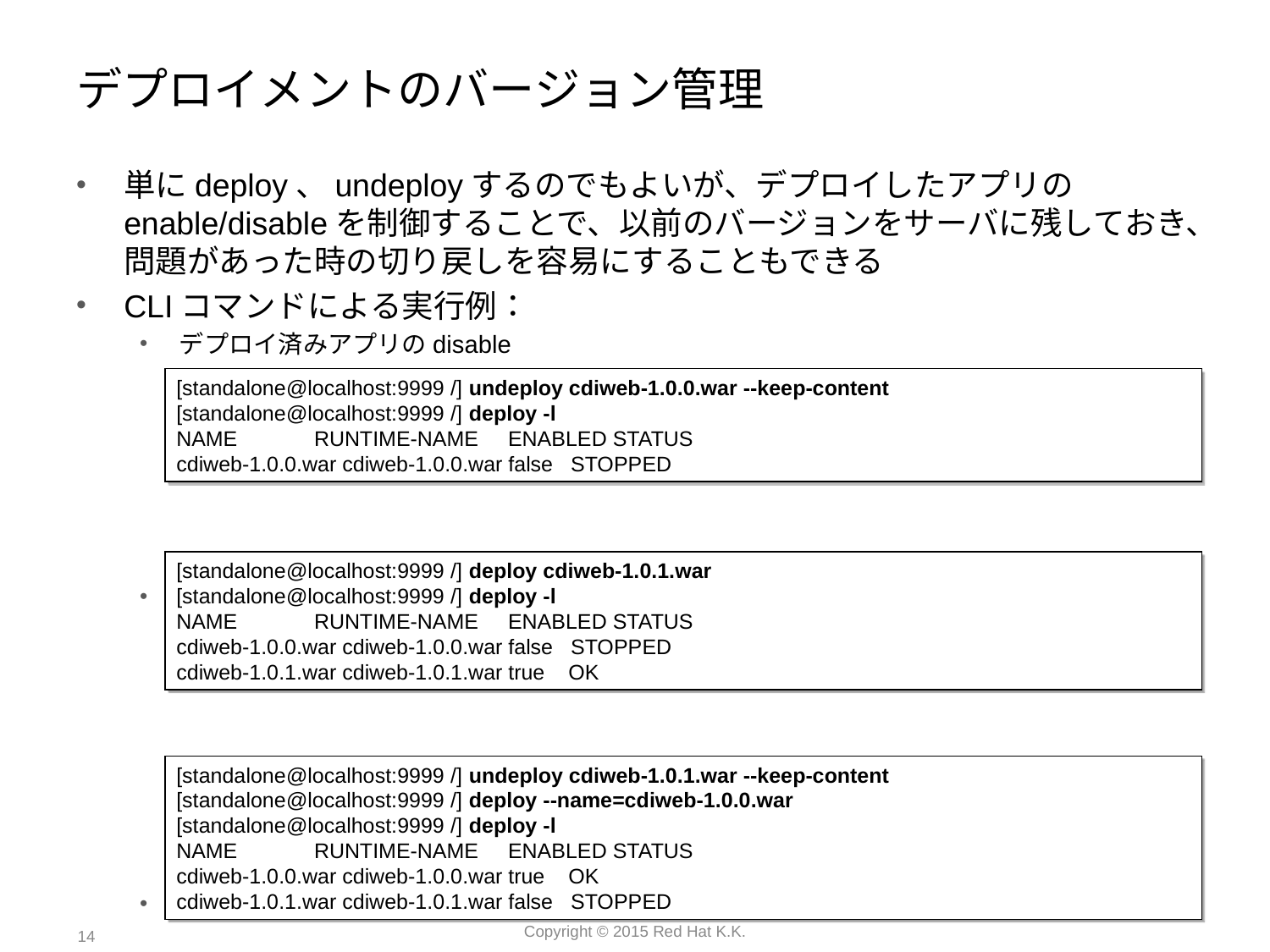

# デプロイメントのバージョン管理
単にdeploy、undeployするのでもよいが、デプロイしたアプリのenable/disableを制御することで、以前のバージョンをサーバに残しておき、問題があった時の切り戻しを容易にすることもできる
CLIコマンドによる実行例：
デプロイ済みアプリのdisable

新バージョンのアプリをデプロイ

旧バージョンに切り戻し（新バージョン=disable、旧バージョン=enable）
[standalone@localhost:9999 /] undeploy cdiweb-1.0.0.war --keep-content
[standalone@localhost:9999 /] deploy -l
NAME             RUNTIME-NAME     ENABLED STATUS
cdiweb-1.0.0.war cdiweb-1.0.0.war false   STOPPED
[standalone@localhost:9999 /] deploy cdiweb-1.0.1.war
[standalone@localhost:9999 /] deploy -l
NAME             RUNTIME-NAME     ENABLED STATUS
cdiweb-1.0.0.war cdiweb-1.0.0.war false   STOPPED
cdiweb-1.0.1.war cdiweb-1.0.1.war true    OK
[standalone@localhost:9999 /] undeploy cdiweb-1.0.1.war --keep-content
[standalone@localhost:9999 /] deploy --name=cdiweb-1.0.0.war
[standalone@localhost:9999 /] deploy -l
NAME             RUNTIME-NAME     ENABLED STATUS
cdiweb-1.0.0.war cdiweb-1.0.0.war true    OK
cdiweb-1.0.1.war cdiweb-1.0.1.war false   STOPPED
14
Copyright © 2015 Red Hat K.K.